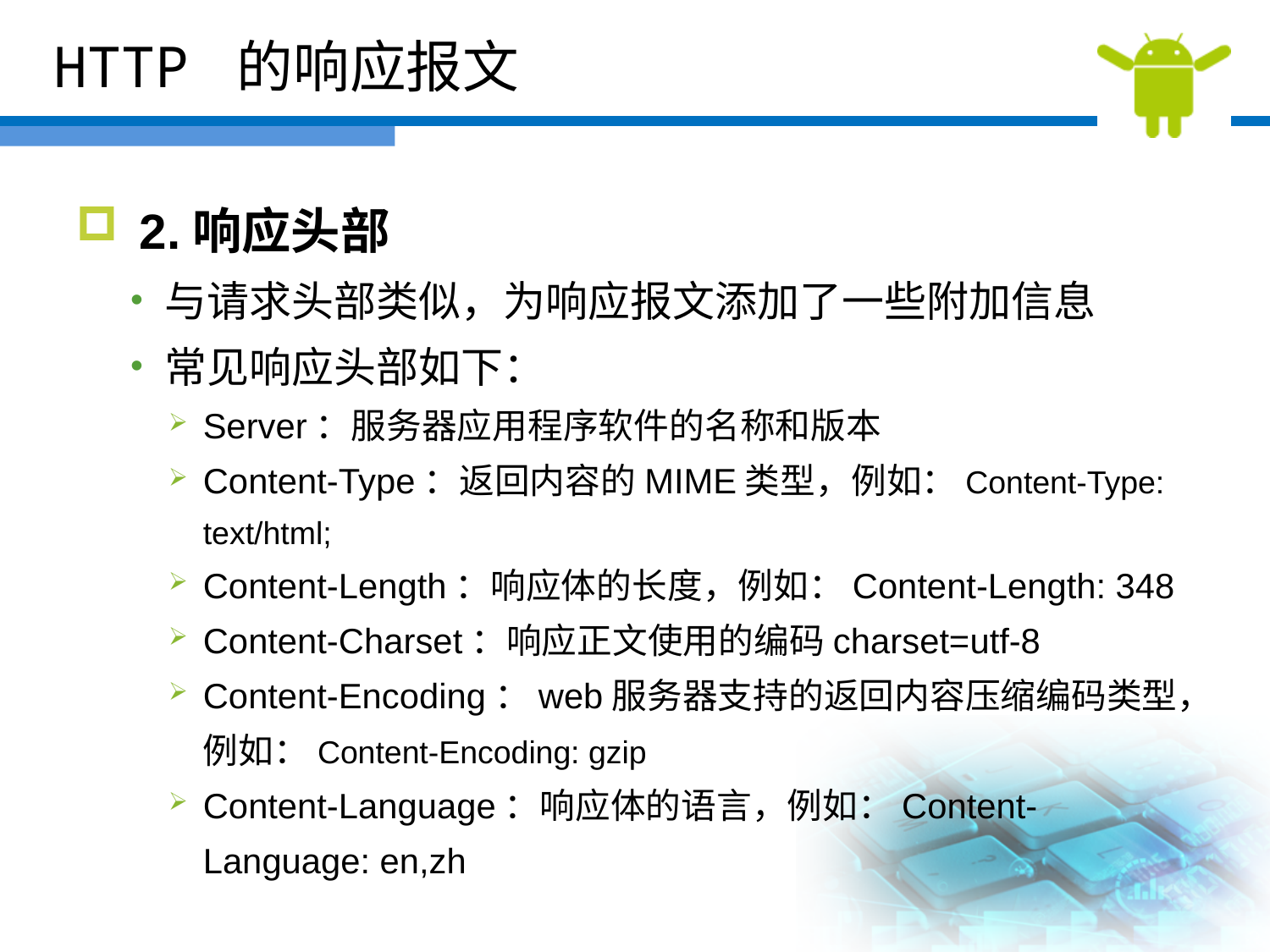

HTTP 的响应报文
2.响应头部
与请求头部类似，为响应报文添加了一些附加信息
常见响应头部如下：
Server：服务器应用程序软件的名称和版本
Content-Type：返回内容的MIME类型，例如：Content-Type: text/html;
Content-Length：响应体的长度，例如：Content-Length: 348
Content-Charset：响应正文使用的编码charset=utf-8
Content-Encoding：web服务器支持的返回内容压缩编码类型，例如：Content-Encoding: gzip
Content-Language：响应体的语言，例如：Content-Language: en,zh